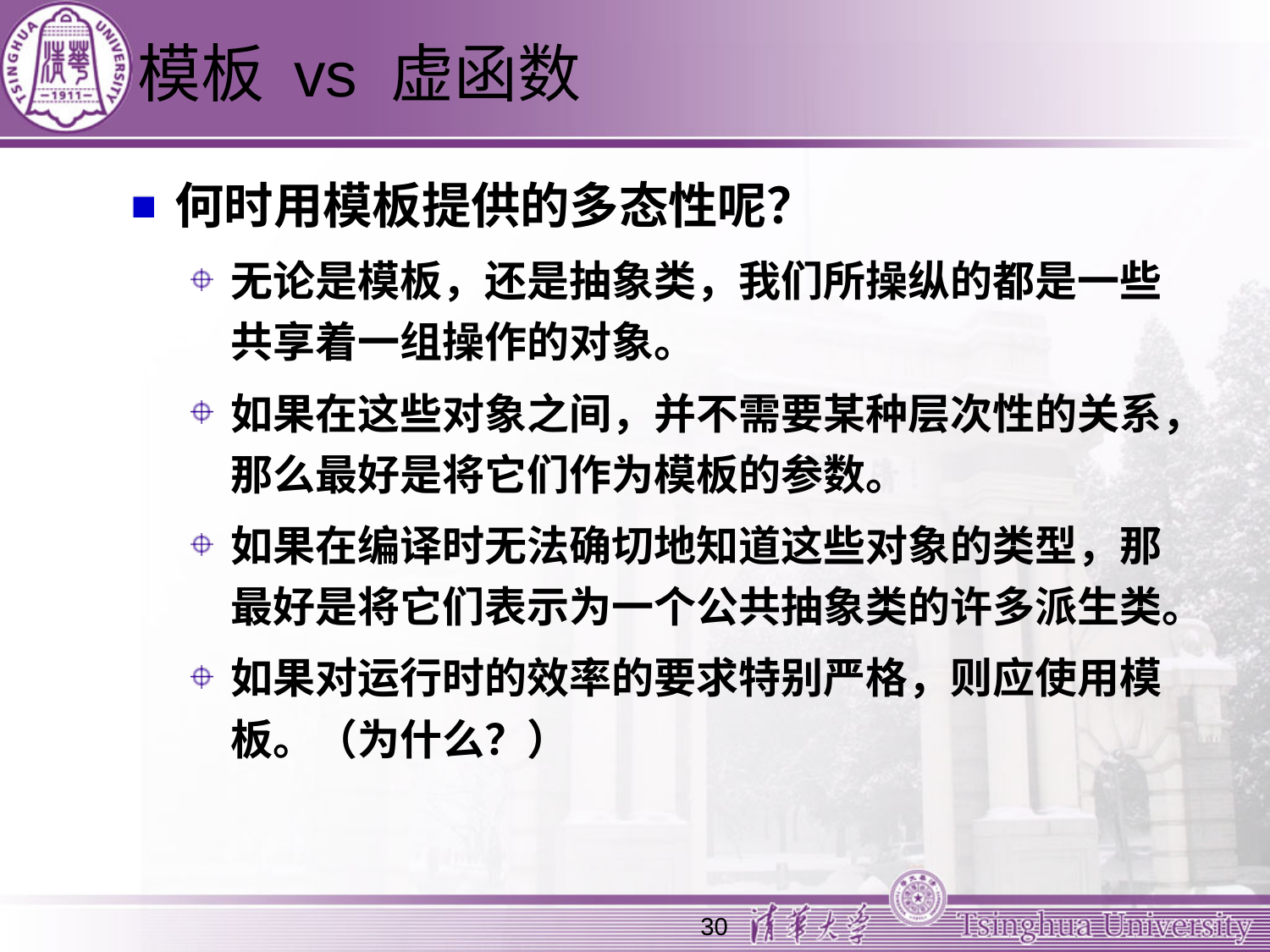

# 模板 vs 虚函数
何时用模板提供的多态性呢？
无论是模板，还是抽象类，我们所操纵的都是一些共享着一组操作的对象。
如果在这些对象之间，并不需要某种层次性的关系，那么最好是将它们作为模板的参数。
如果在编译时无法确切地知道这些对象的类型，那最好是将它们表示为一个公共抽象类的许多派生类。
如果对运行时的效率的要求特别严格，则应使用模板。（为什么？）

30